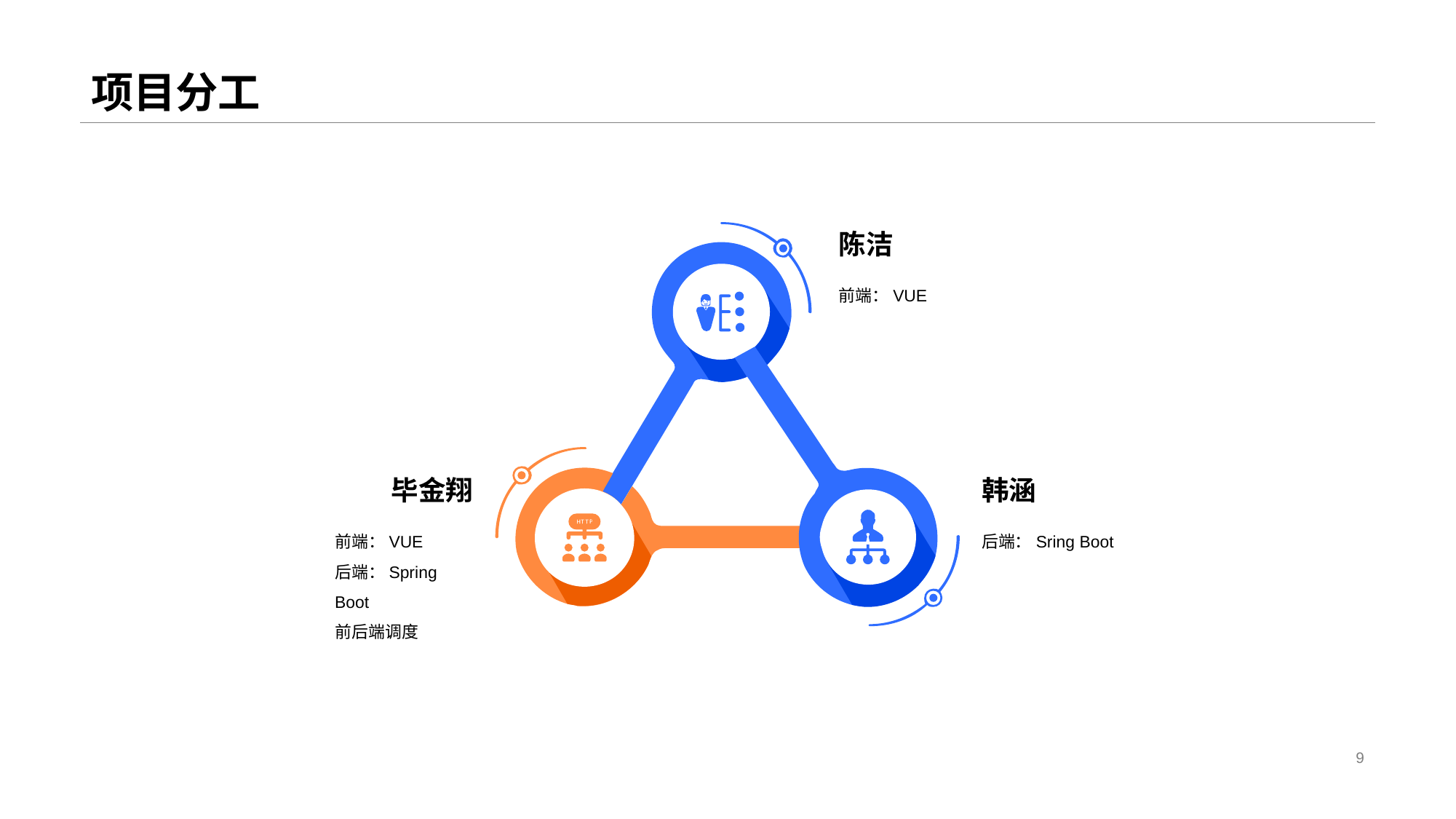

# 项目分工
陈洁
前端：VUE

毕金翔
前端：VUE
后端：Spring Boot
前后端调度
韩涵
后端：Sring Boot
9